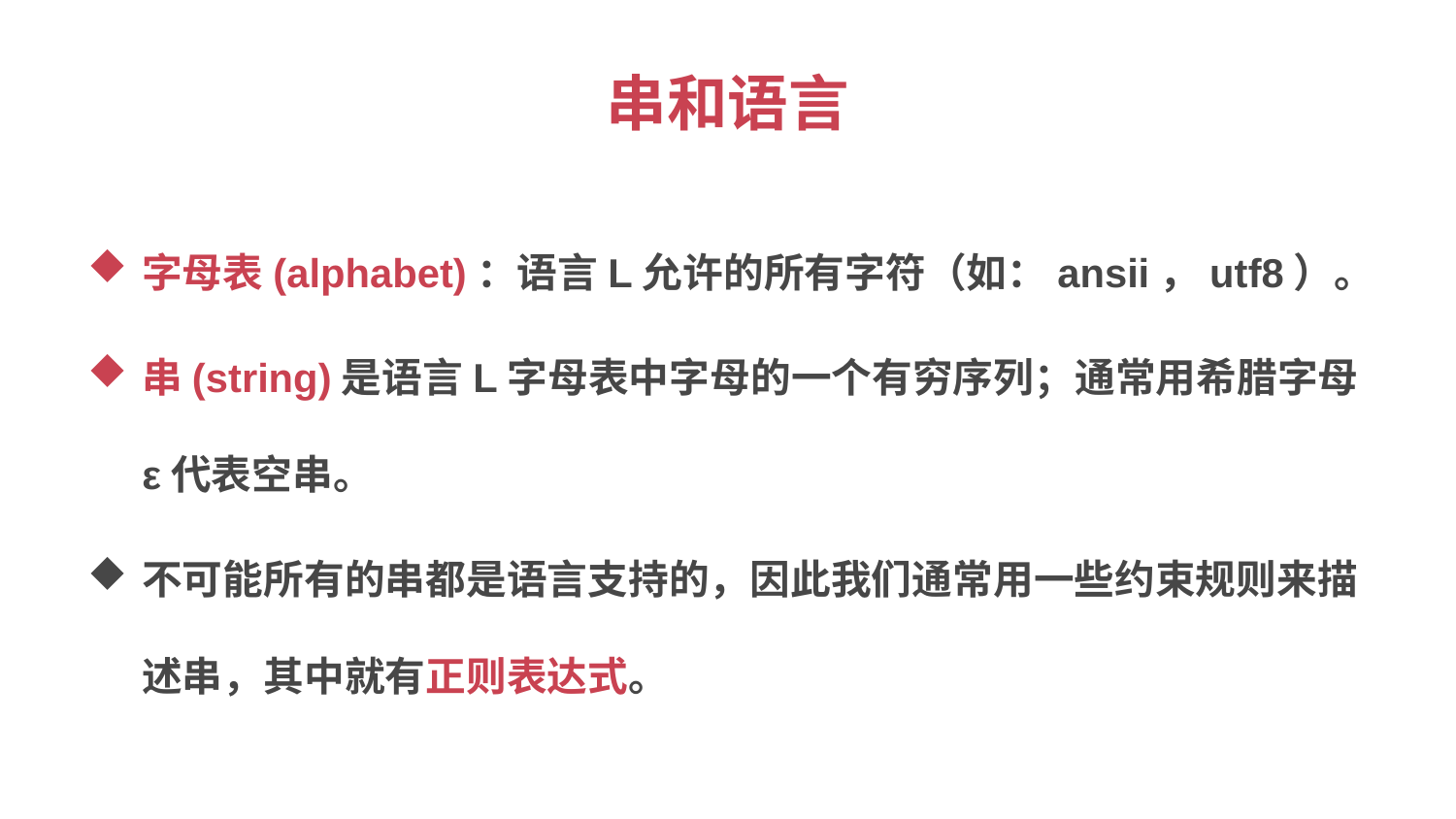

# 串和语言
字母表(alphabet)：语言L允许的所有字符（如：ansii，utf8）。
串(string)是语言L字母表中字母的一个有穷序列；通常用希腊字母ε代表空串。
不可能所有的串都是语言支持的，因此我们通常用一些约束规则来描述串，其中就有正则表达式。